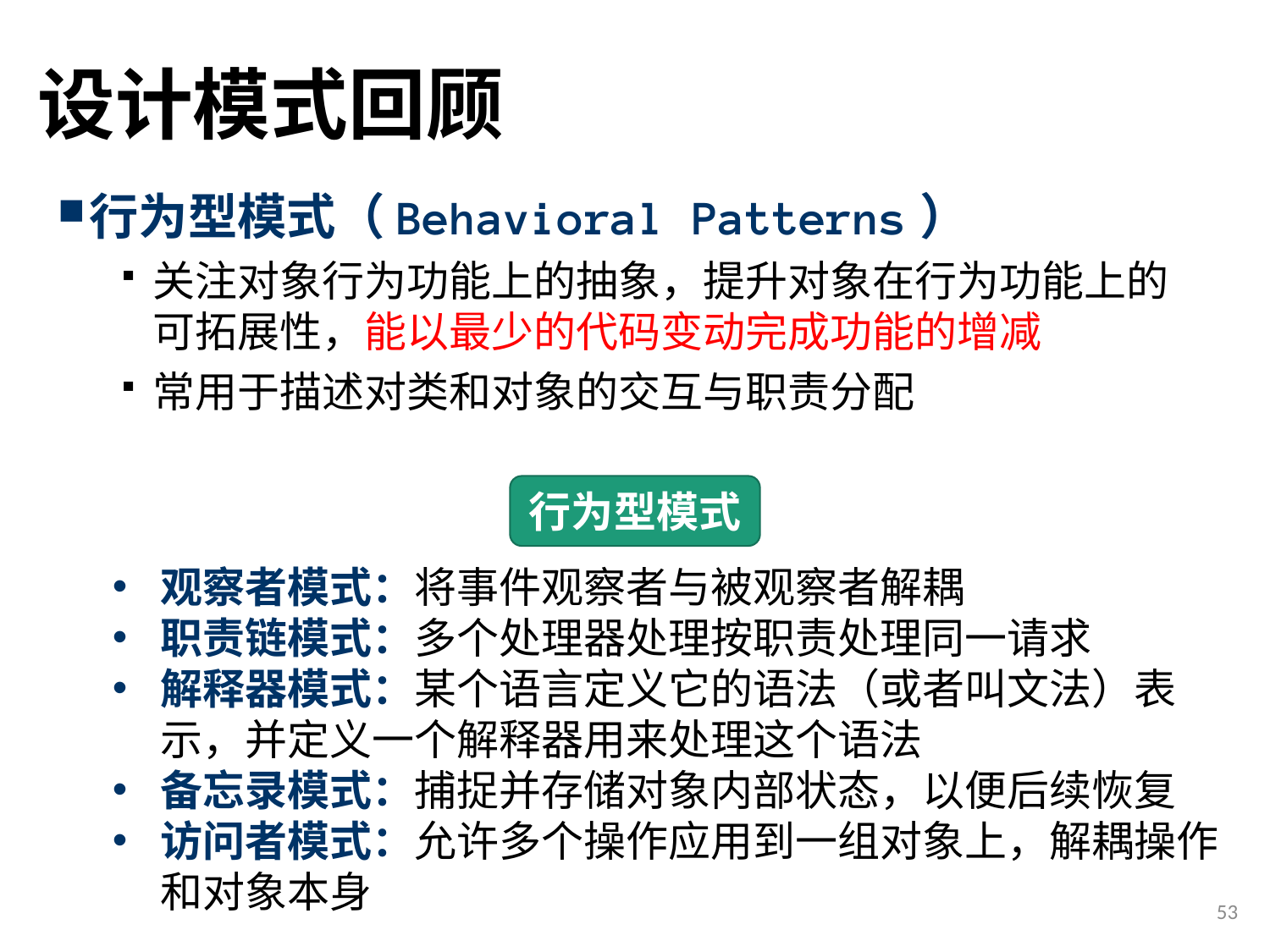

# 设计模式回顾
行为型模式（Behavioral Patterns）
关注对象行为功能上的抽象，提升对象在行为功能上的可拓展性，能以最少的代码变动完成功能的增减
常用于描述对类和对象的交互与职责分配

行为型模式
观察者模式：将事件观察者与被观察者解耦
职责链模式：多个处理器处理按职责处理同一请求
解释器模式：某个语言定义它的语法（或者叫文法）表示，并定义一个解释器用来处理这个语法
备忘录模式：捕捉并存储对象内部状态，以便后续恢复
访问者模式：允许多个操作应用到一组对象上，解耦操作和对象本身
53